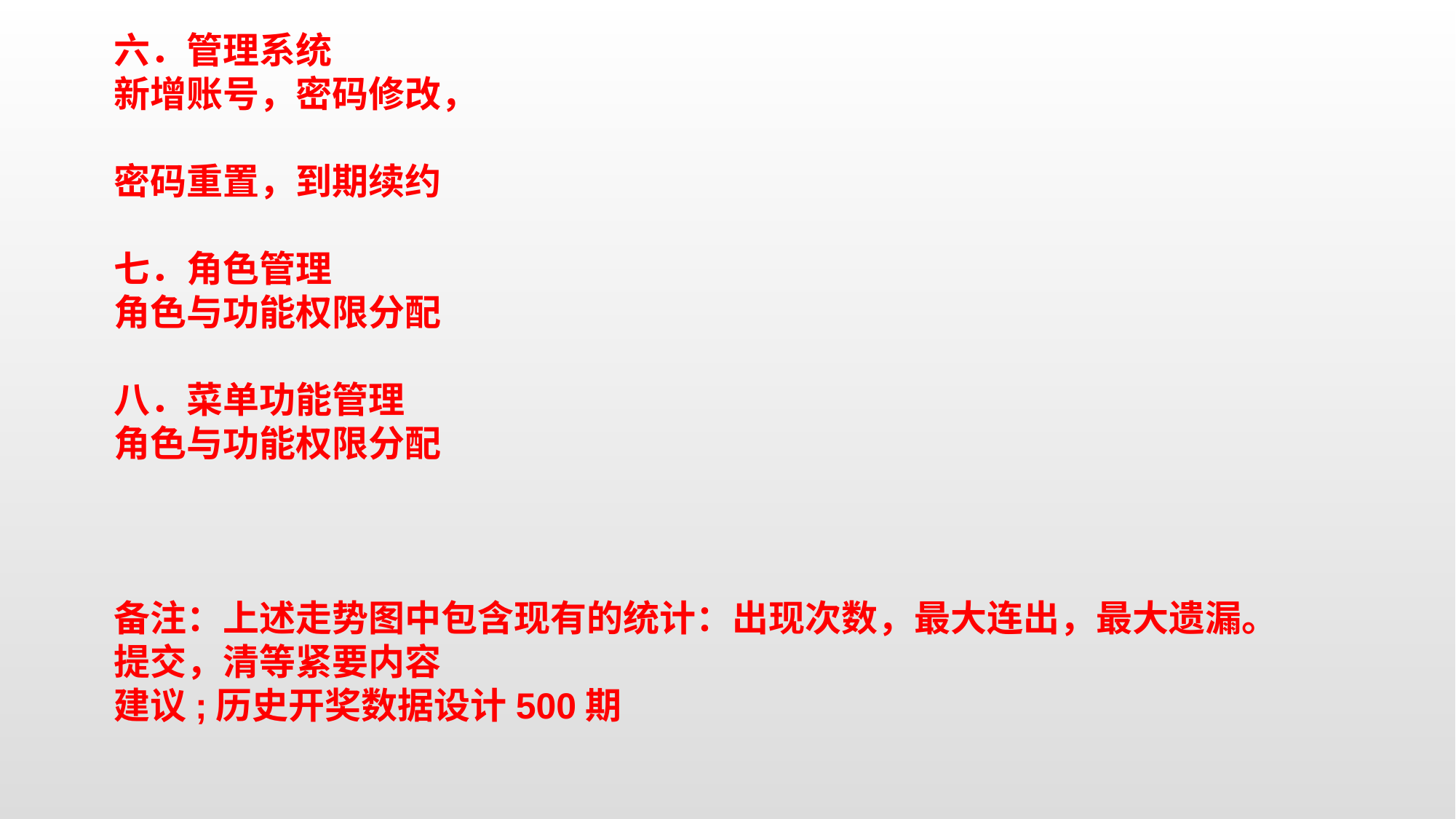

六．管理系统
新增账号，密码修改，

密码重置，到期续约

七．角色管理
角色与功能权限分配

八．菜单功能管理
角色与功能权限分配

备注：上述走势图中包含现有的统计：出现次数，最大连出，最大遗漏。提交，清等紧要内容
建议;历史开奖数据设计500期